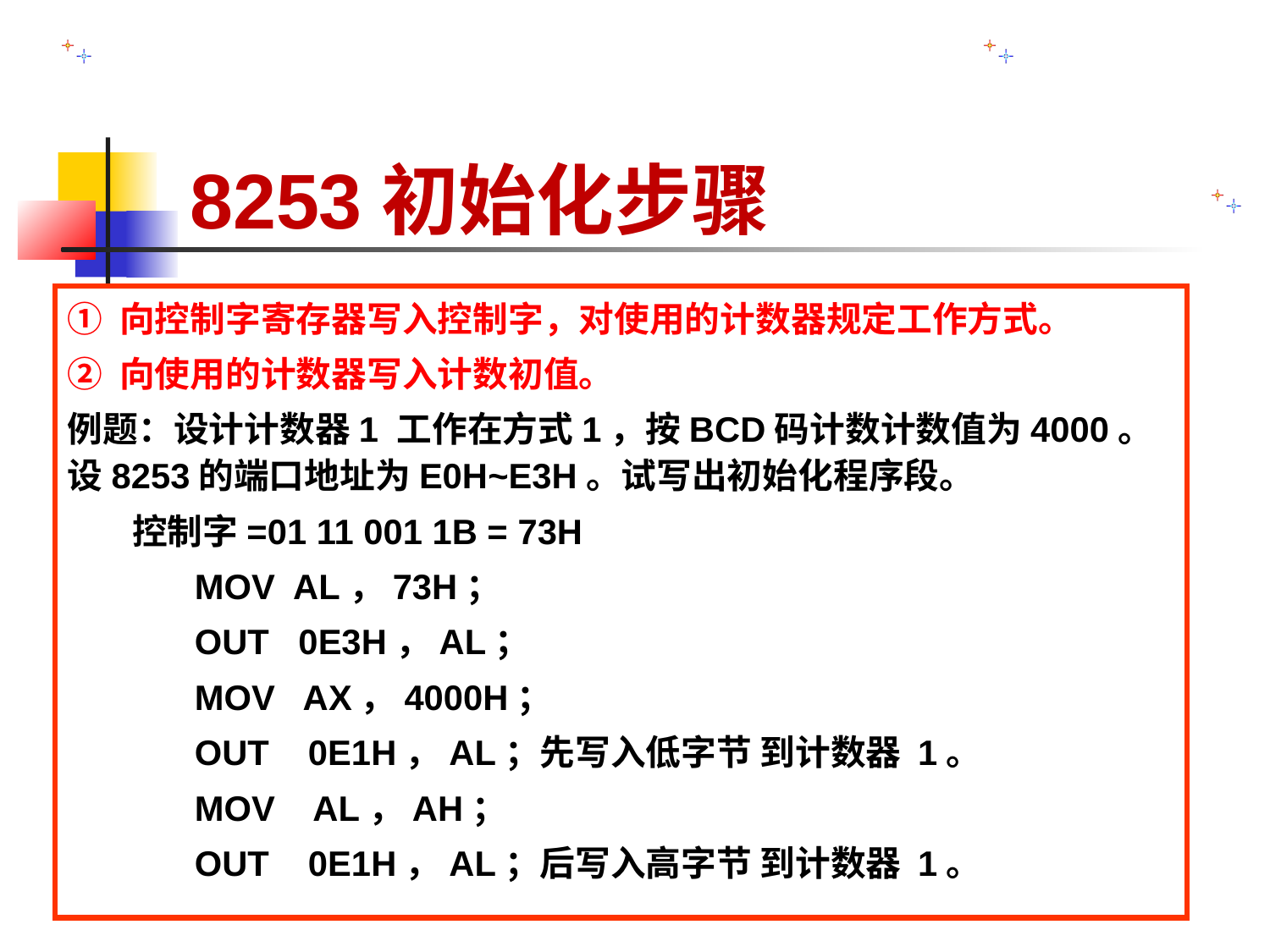

# 8253初始化步骤
① 向控制字寄存器写入控制字，对使用的计数器规定工作方式。
② 向使用的计数器写入计数初值。
例题：设计计数器1 工作在方式1，按BCD码计数计数值为4000。设8253的端口地址为E0H~E3H。试写出初始化程序段。
       控制字=01 11 001 1B = 73H
	MOV  AL，73H；
	OUT   0E3H，AL；
	MOV   AX，4000H；
	OUT    0E1H，AL；先写入低字节 到计数器 1。
	MOV    AL，AH；
	OUT    0E1H，AL；后写入高字节 到计数器 1。